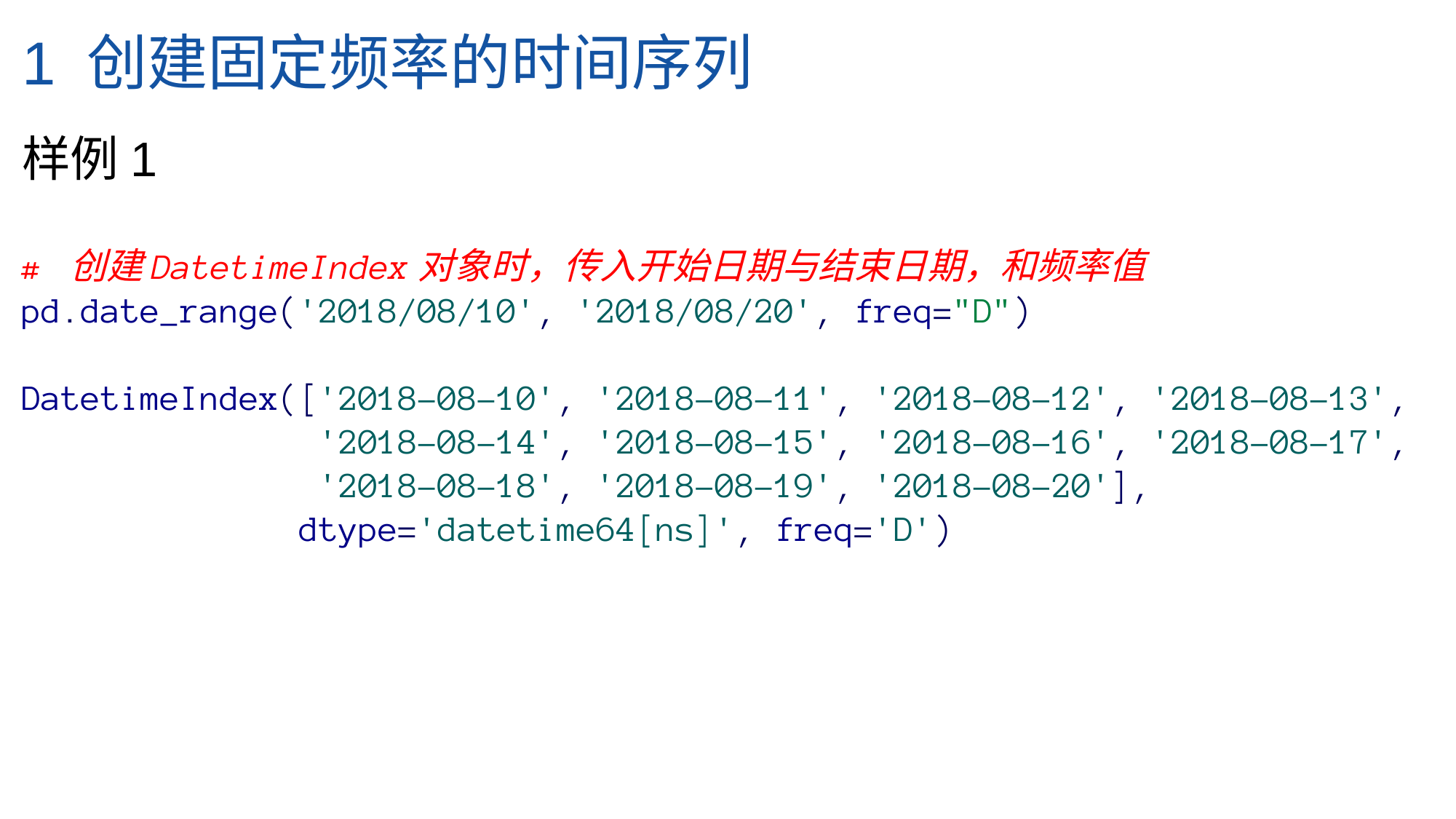

1 创建固定频率的时间序列
样例1
# 创建DatetimeIndex对象时，传入开始日期与结束日期，和频率值
pd.date_range('2018/08/10', '2018/08/20', freq="D")

DatetimeIndex(['2018-08-10', '2018-08-11', '2018-08-12', '2018-08-13',
               '2018-08-14', '2018-08-15', '2018-08-16', '2018-08-17',
               '2018-08-18', '2018-08-19', '2018-08-20'],
              dtype='datetime64[ns]', freq='D')